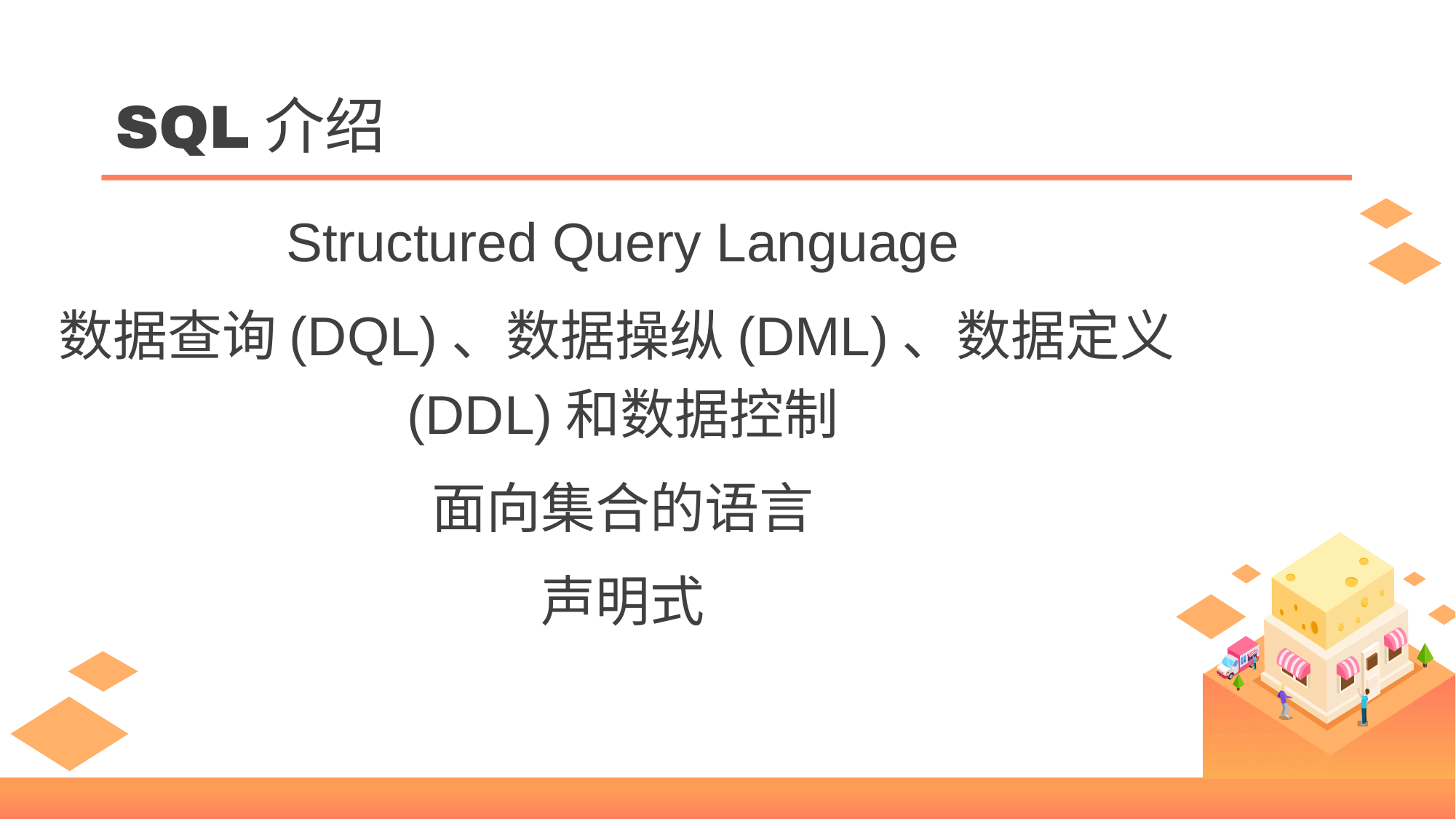

# SQL介绍
Structured Query Language
数据查询(DQL)、数据操纵(DML)、数据定义(DDL)和数据控制
面向集合的语言
声明式